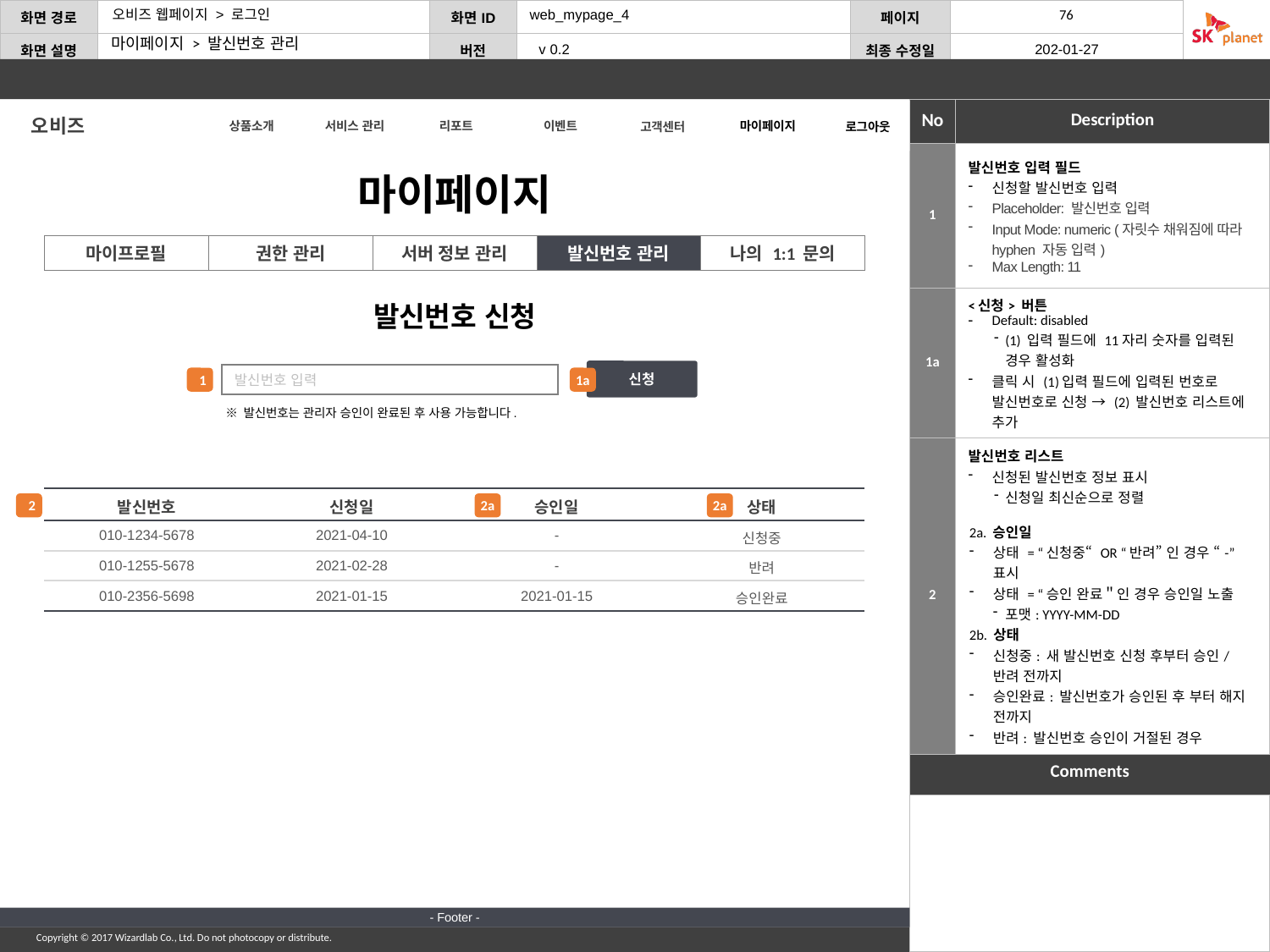

web_mypage_4
마이페이지 > 발신번호 관리

오비즈
상품소개
서비스 관리
리포트
이벤트
마이페이지
고객센터
로그아웃
마이페이지
| 마이프로필 | 권한 관리 | 서버 정보 관리 | 발신번호 관리 | 나의 1:1 문의 |
| --- | --- | --- | --- | --- |
| 1 | 발신번호 입력 필드 신청할 발신번호 입력 Placeholder: 발신번호 입력 Input Mode: numeric (자릿수 채워짐에 따라 hyphen 자동 입력) Max Length: 11 |
| --- | --- |
| 1a | <신청> 버튼 Default: disabled (1) 입력 필드에 11자리 숫자를 입력된 경우 활성화 클릭 시 (1)입력 필드에 입력된 번호로 발신번호로 신청 → (2) 발신번호 리스트에 추가 |
| 2 | 발신번호 리스트 신청된 발신번호 정보 표시 신청일 최신순으로 정렬 2a. 승인일 상태 = “신청중“ OR “반려” 인 경우 “-” 표시 상태 = “승인 완료＂인 경우 승인일 노출 포맷: YYYY-MM-DD 2b. 상태 신청중: 새 발신번호 신청 후부터 승인/반려 전까지 승인완료: 발신번호가 승인된 후 부터 해지 전까지 반려: 발신번호 승인이 거절된 경우 |
발신번호 신청
신청
발신번호 입력
※ 발신번호는 관리자 승인이 완료된 후 사용 가능합니다.
1
1a
| 발신번호 | 신청일 | 승인일 | 상태 |
| --- | --- | --- | --- |
| 010-1234-5678 | 2021-04-10 | - | 신청중 |
| 010-1255-5678 | 2021-02-28 | - | 반려 |
| 010-2356-5698 | 2021-01-15 | 2021-01-15 | 승인완료 |
2
2a
2a

- Footer -